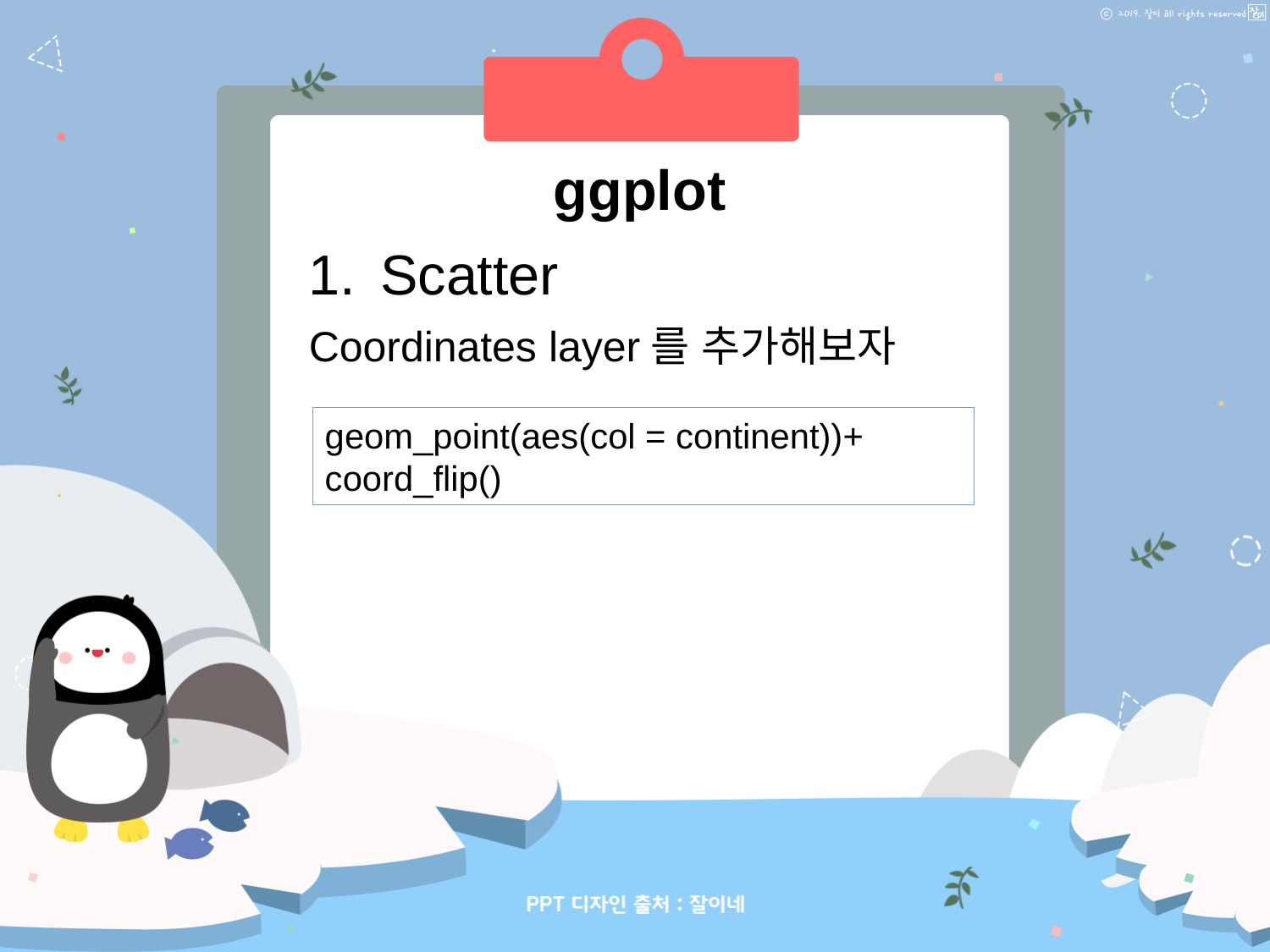

ggplot
Scatter
Coordinates layer를 추가해보자
geom_point(aes(col = continent))+ coord_flip()